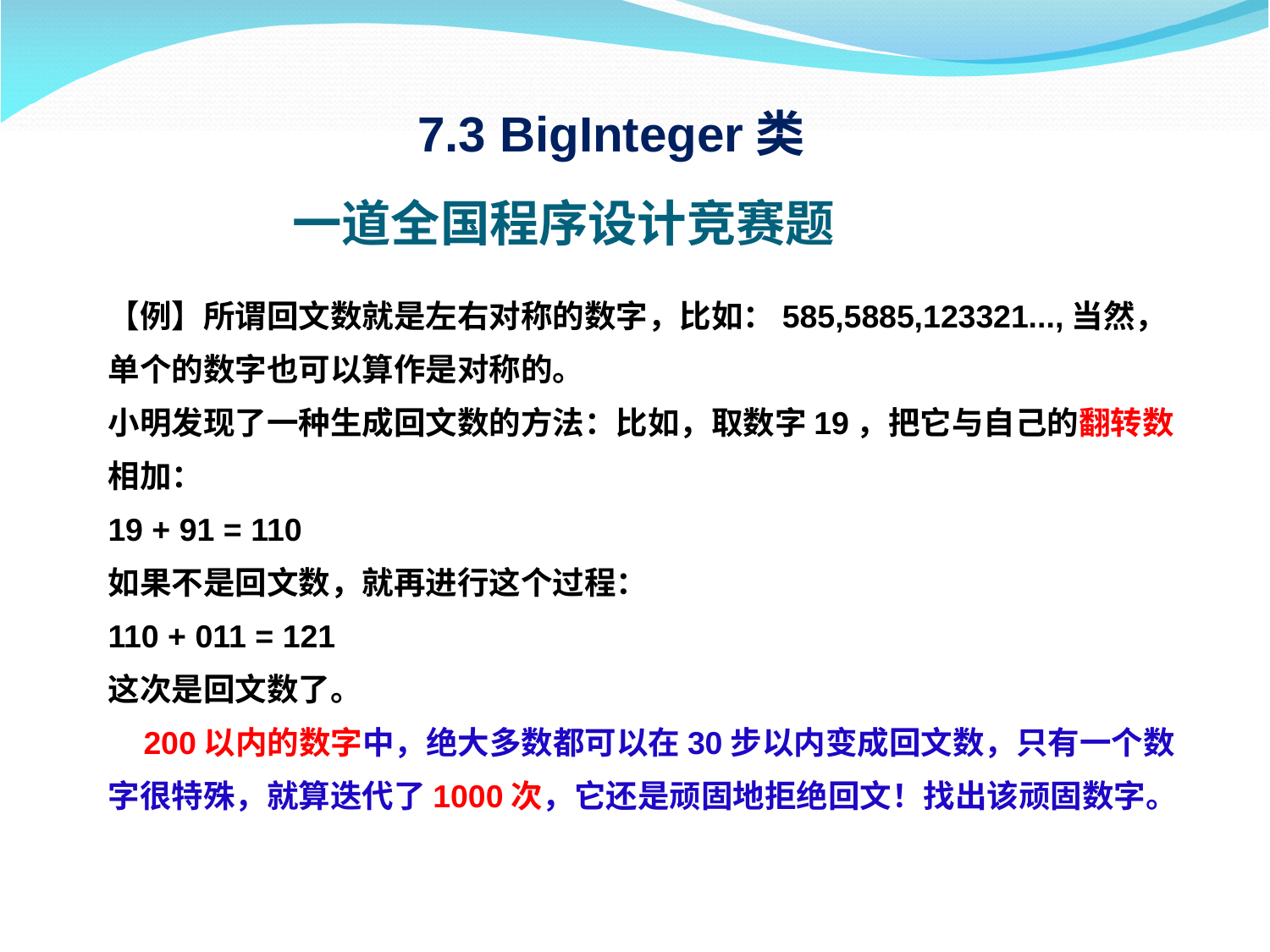

7.3 BigInteger类
一道全国程序设计竞赛题
【例】所谓回文数就是左右对称的数字，比如：585,5885,123321...,当然，单个的数字也可以算作是对称的。
小明发现了一种生成回文数的方法：比如，取数字19，把它与自己的翻转数相加：
19 + 91 = 110
如果不是回文数，就再进行这个过程：
110 + 011 = 121
这次是回文数了。
    200以内的数字中，绝大多数都可以在30步以内变成回文数，只有一个数字很特殊，就算迭代了1000次，它还是顽固地拒绝回文！找出该顽固数字。